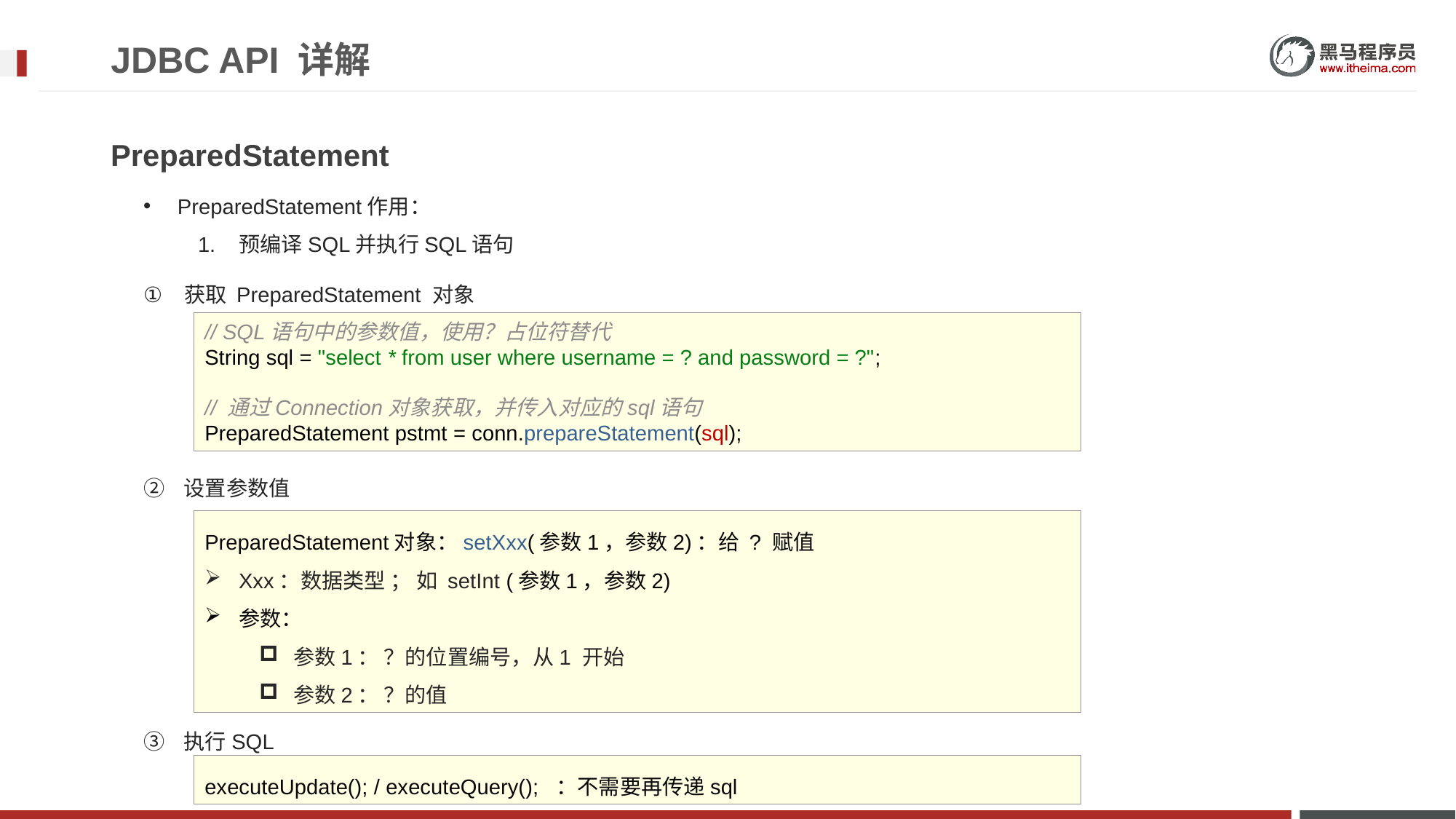

JDBC API 详解

PreparedStatement
PreparedStatement作用：
预编译SQL并执行SQL语句
获取 PreparedStatement 对象
// SQL语句中的参数值，使用？占位符替代
String sql = "select * from user where username = ? and password = ?";
// 通过Connection对象获取，并传入对应的sql语句
PreparedStatement pstmt = conn.prepareStatement(sql);
②   设置参数值
PreparedStatement对象：setXxx(参数1，参数2)：给 ? 赋值
Xxx：数据类型 ； 如 setInt (参数1，参数2)
参数：
参数1： ？的位置编号，从1 开始
参数2： ？的值
③   执行SQL
executeUpdate(); / executeQuery();  ：不需要再传递sql